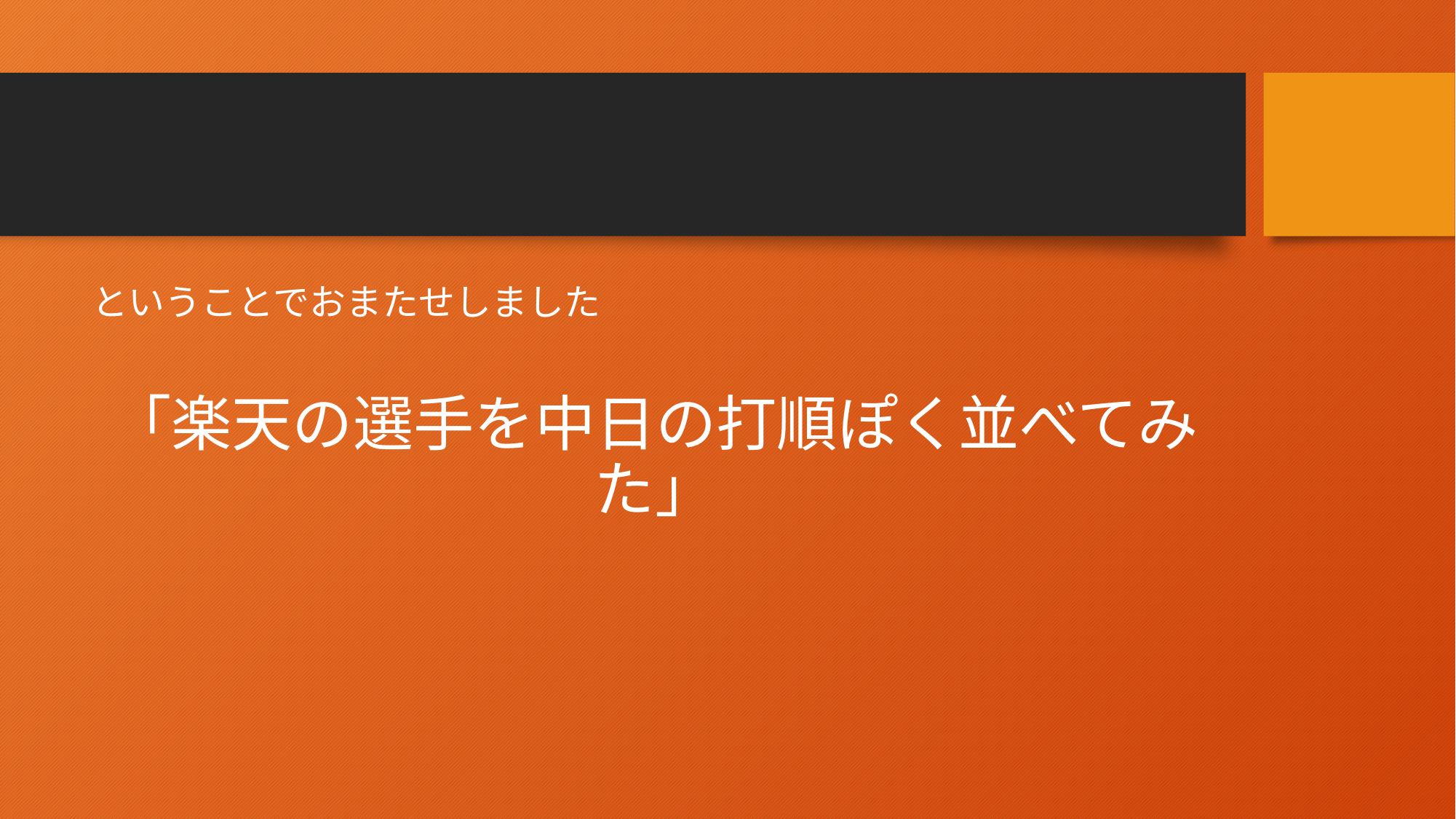

#
ということでおまたせしました

「楽天の選手を中日の打順ぽく並べてみた」